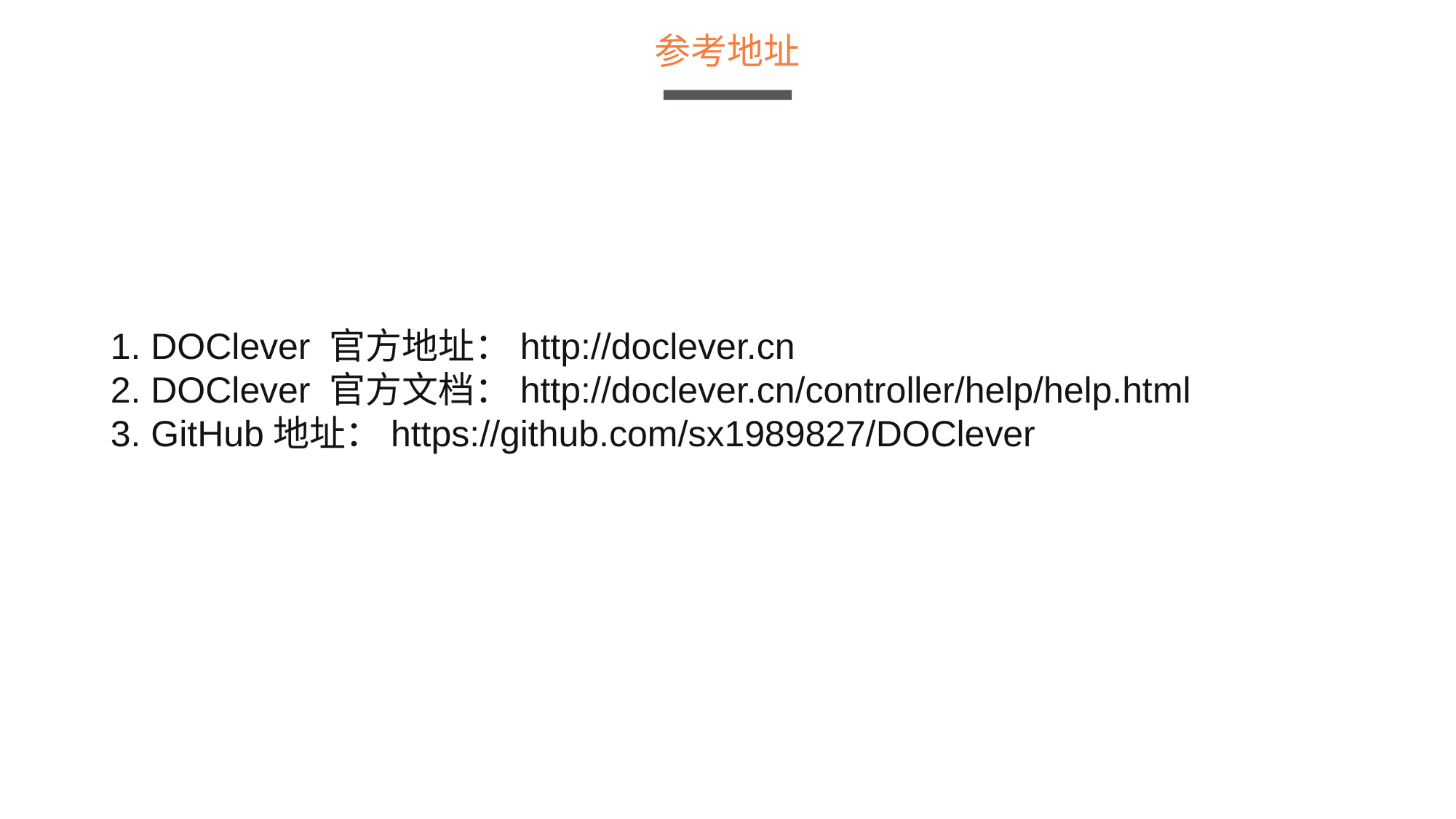

参考地址

1. DOClever 官方地址：http://doclever.cn
2. DOClever 官方文档：http://doclever.cn/controller/help/help.html
3. GitHub地址：https://github.com/sx1989827/DOClever